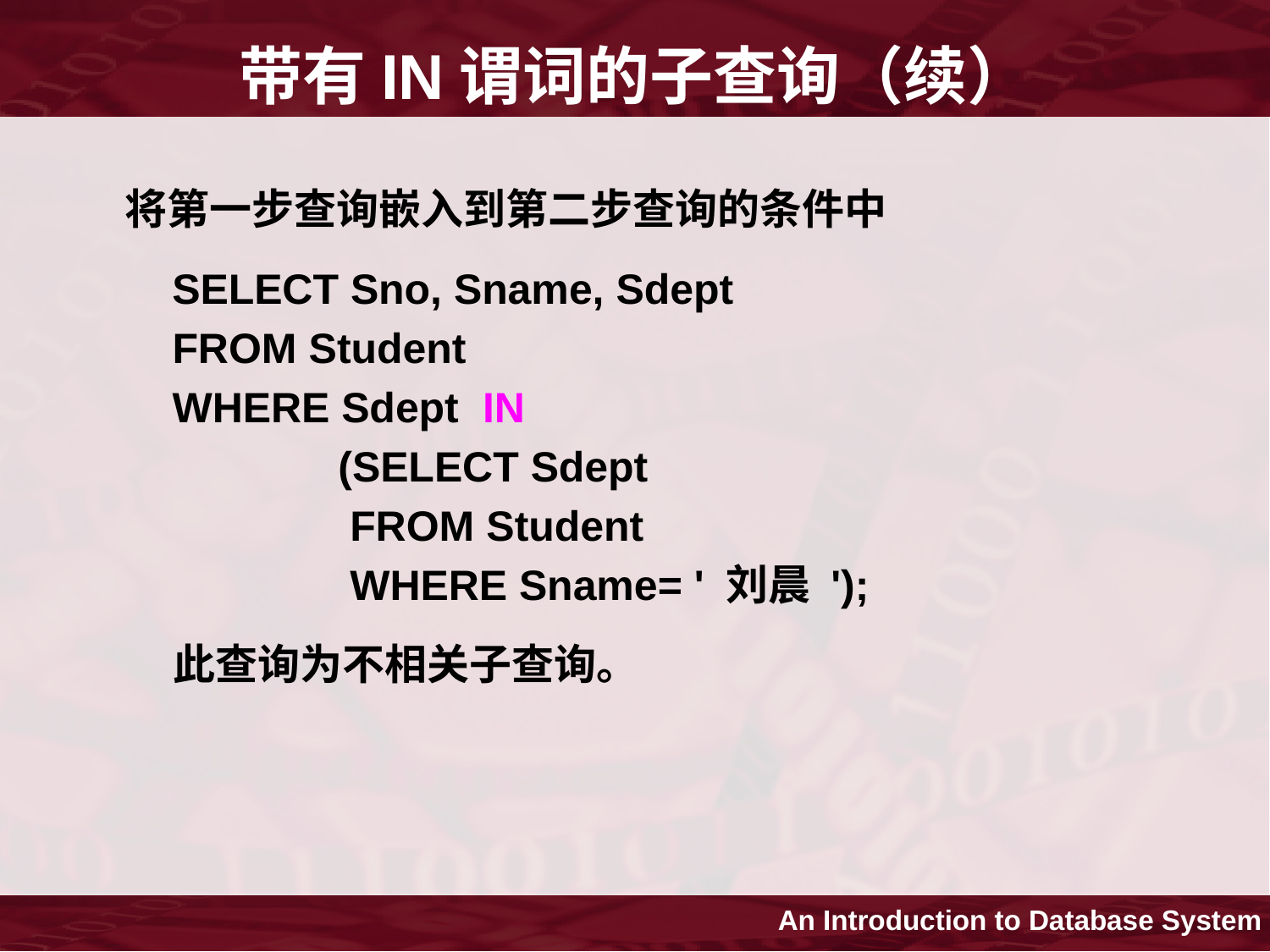

# 带有IN谓词的子查询（续）
将第一步查询嵌入到第二步查询的条件中
    SELECT Sno, Sname, Sdept
    	FROM Student
   	WHERE Sdept  IN
                  (SELECT Sdept
                   FROM Student
                   WHERE Sname= ' 刘晨 ');
    此查询为不相关子查询。